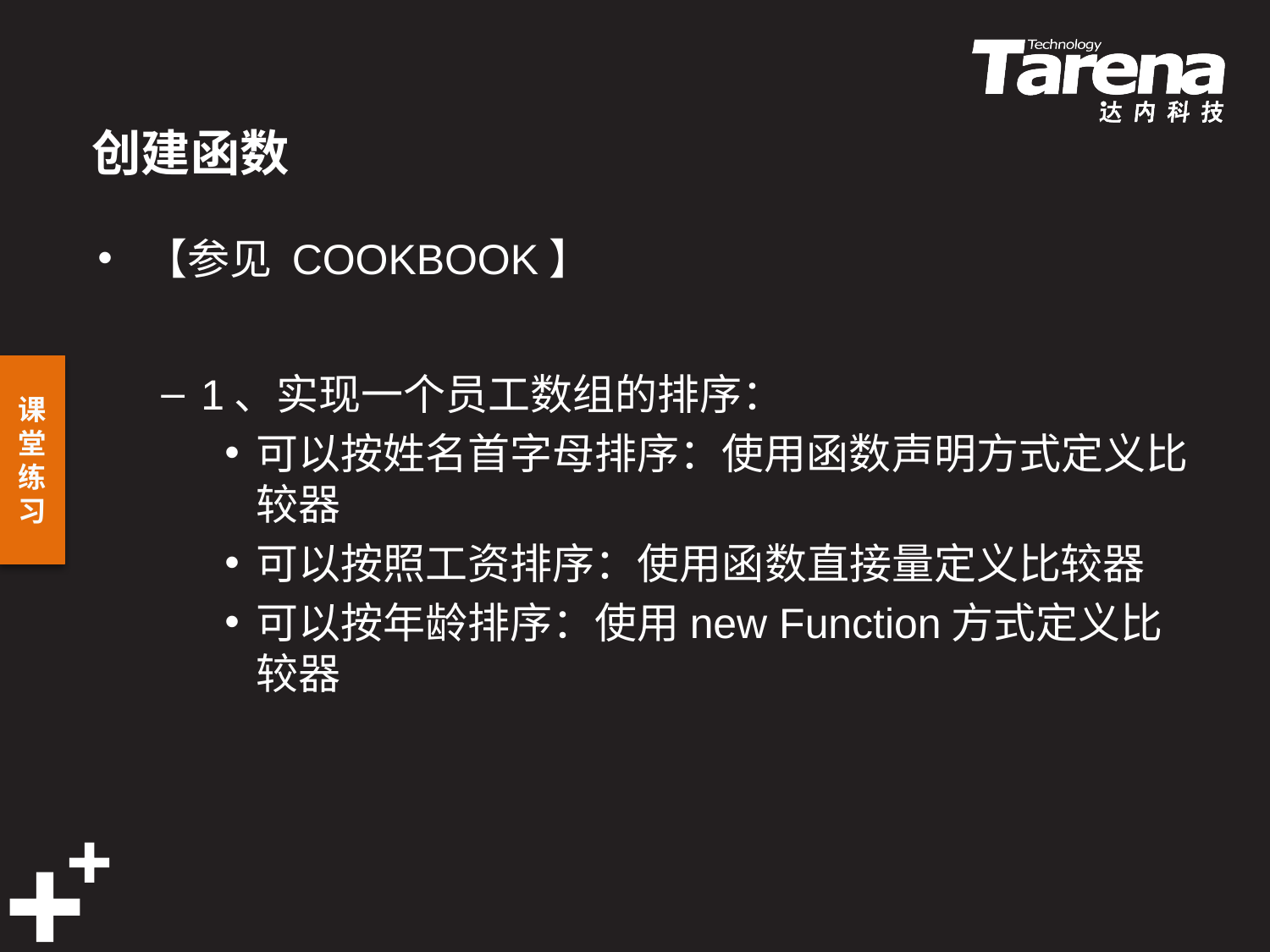

# 创建函数
【参见 COOKBOOK】

1、实现一个员工数组的排序：
可以按姓名首字母排序：使用函数声明方式定义比较器
可以按照工资排序：使用函数直接量定义比较器
可以按年龄排序：使用new Function方式定义比较器